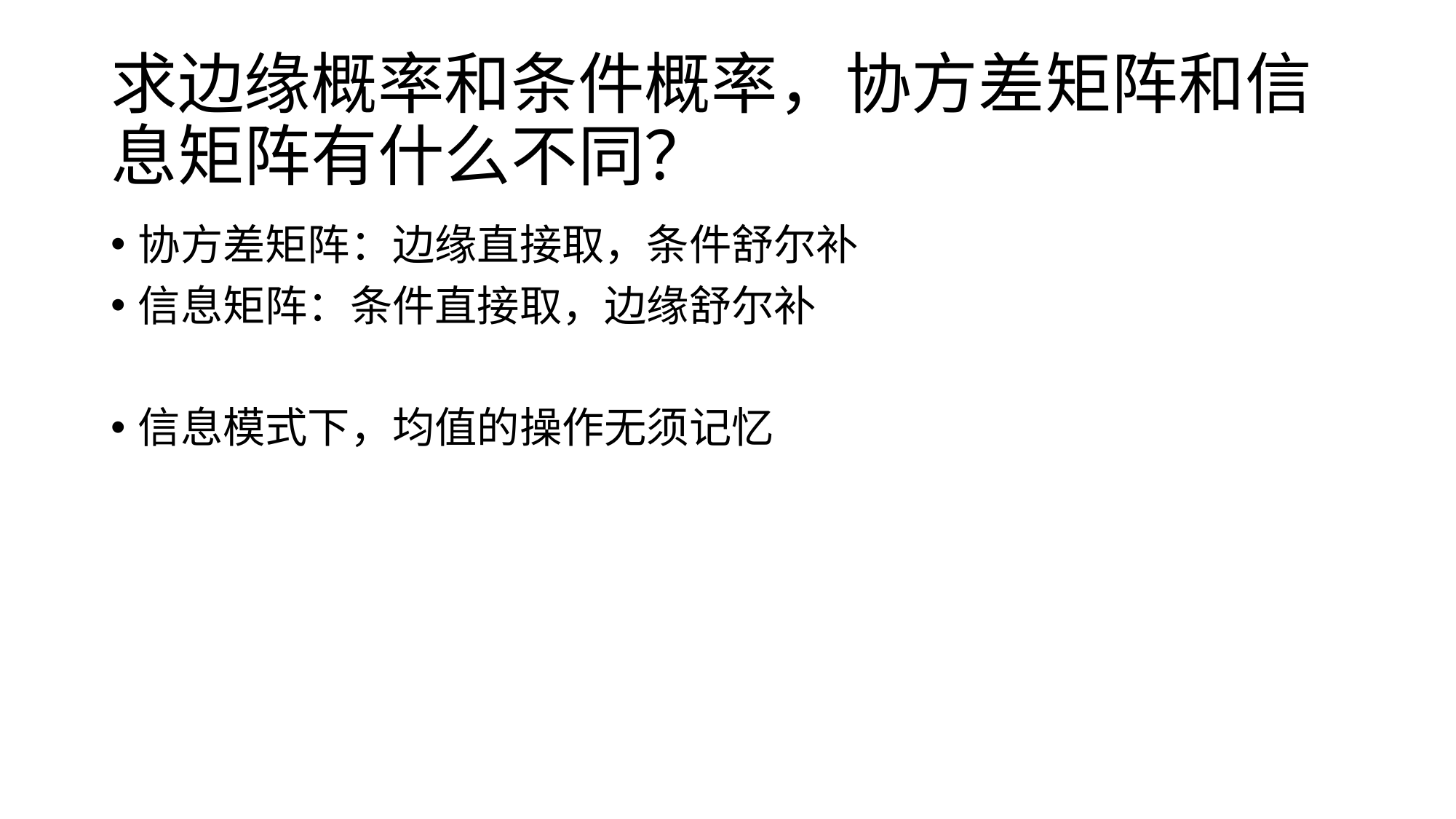

# 求边缘概率和条件概率，协方差矩阵和信息矩阵有什么不同？
协方差矩阵：边缘直接取，条件舒尔补
信息矩阵：条件直接取，边缘舒尔补

信息模式下，均值的操作无须记忆